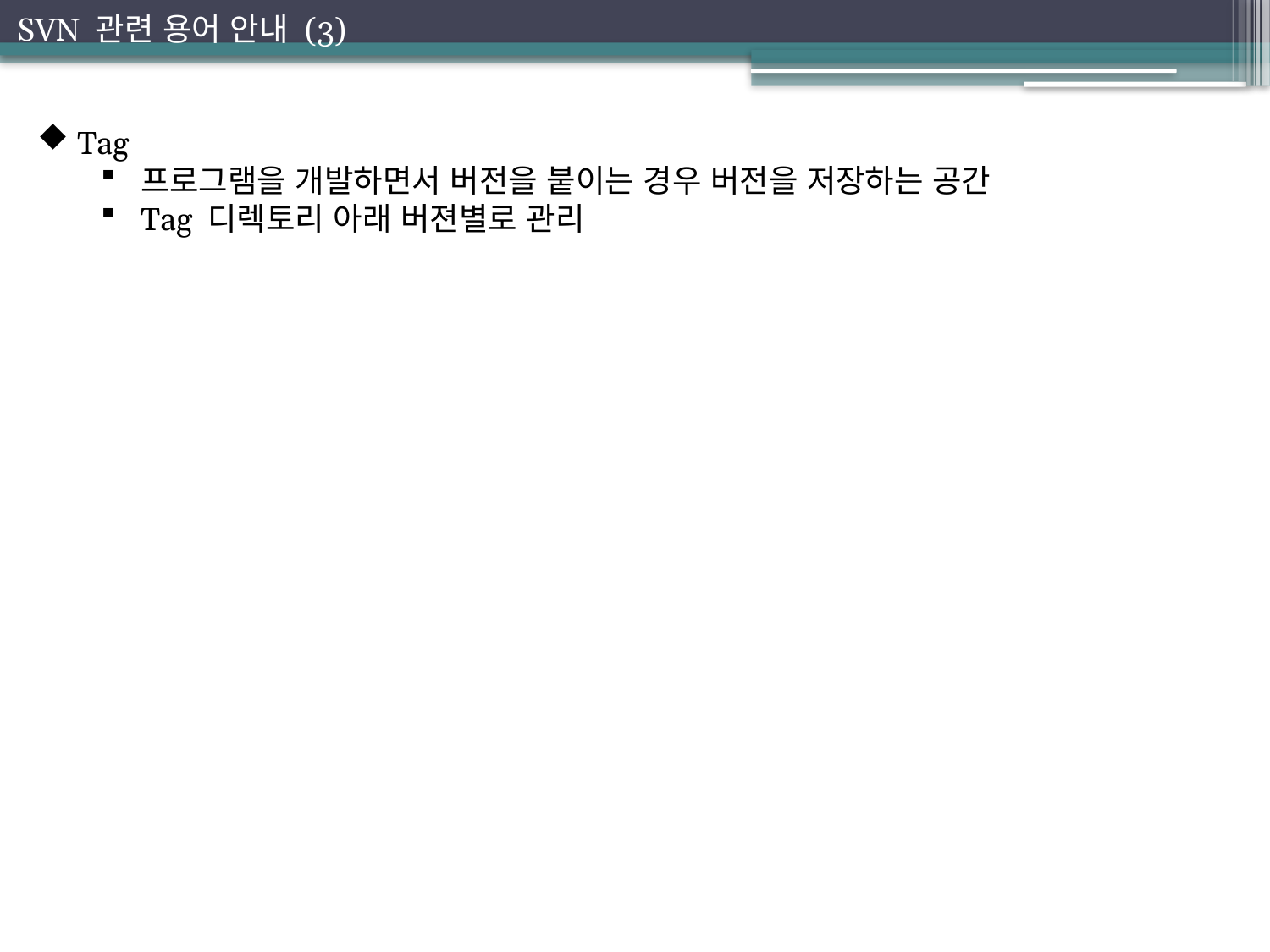

SVN 관련 용어 안내 (3)
Tag
프로그램을 개발하면서 버전을 붙이는 경우 버전을 저장하는 공간
Tag 디렉토리 아래 버젼별로 관리